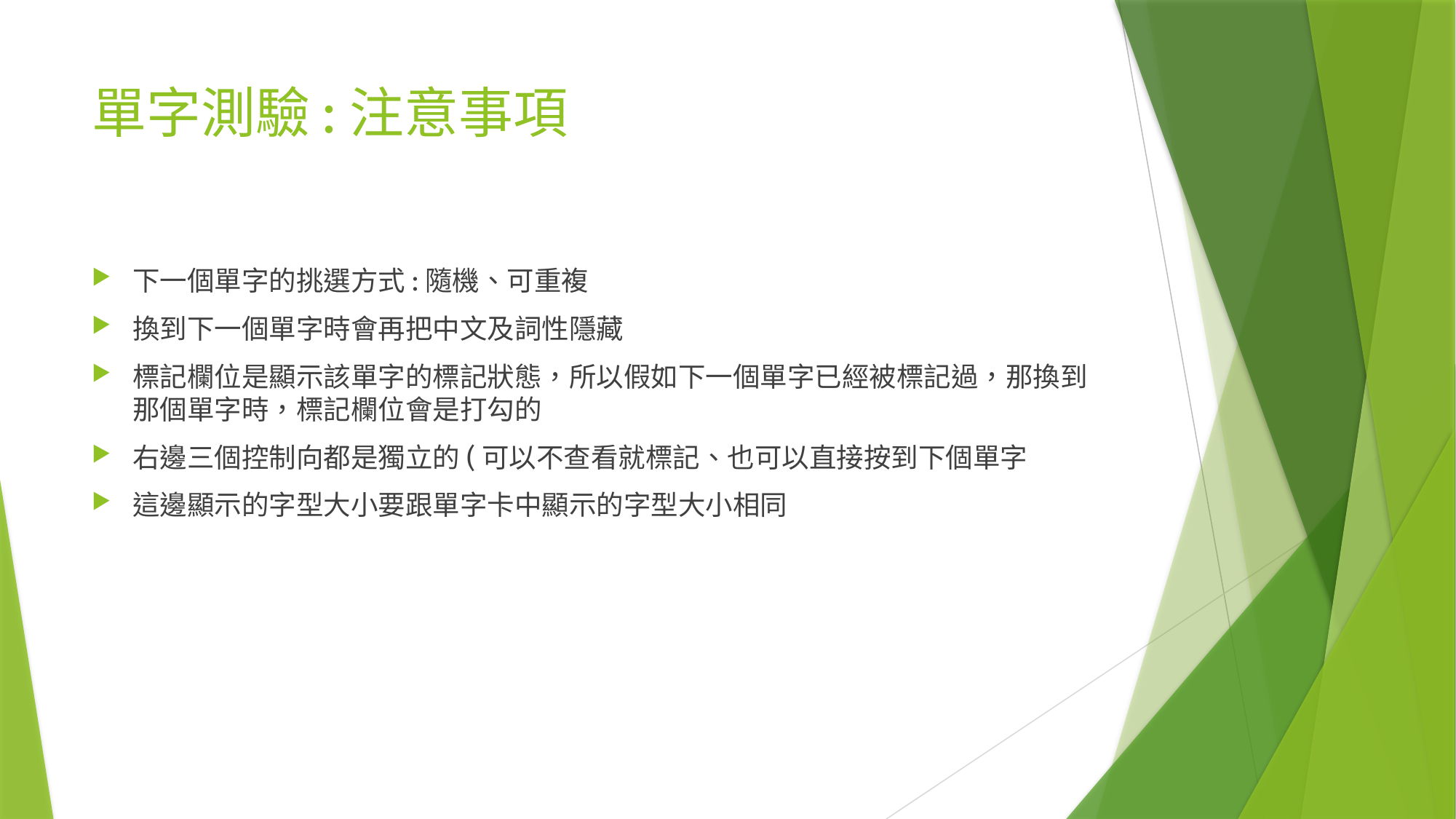

# 單字測驗:注意事項
下一個單字的挑選方式:隨機、可重複
換到下一個單字時會再把中文及詞性隱藏
標記欄位是顯示該單字的標記狀態，所以假如下一個單字已經被標記過，那換到那個單字時，標記欄位會是打勾的
右邊三個控制向都是獨立的(可以不查看就標記、也可以直接按到下個單字
這邊顯示的字型大小要跟單字卡中顯示的字型大小相同